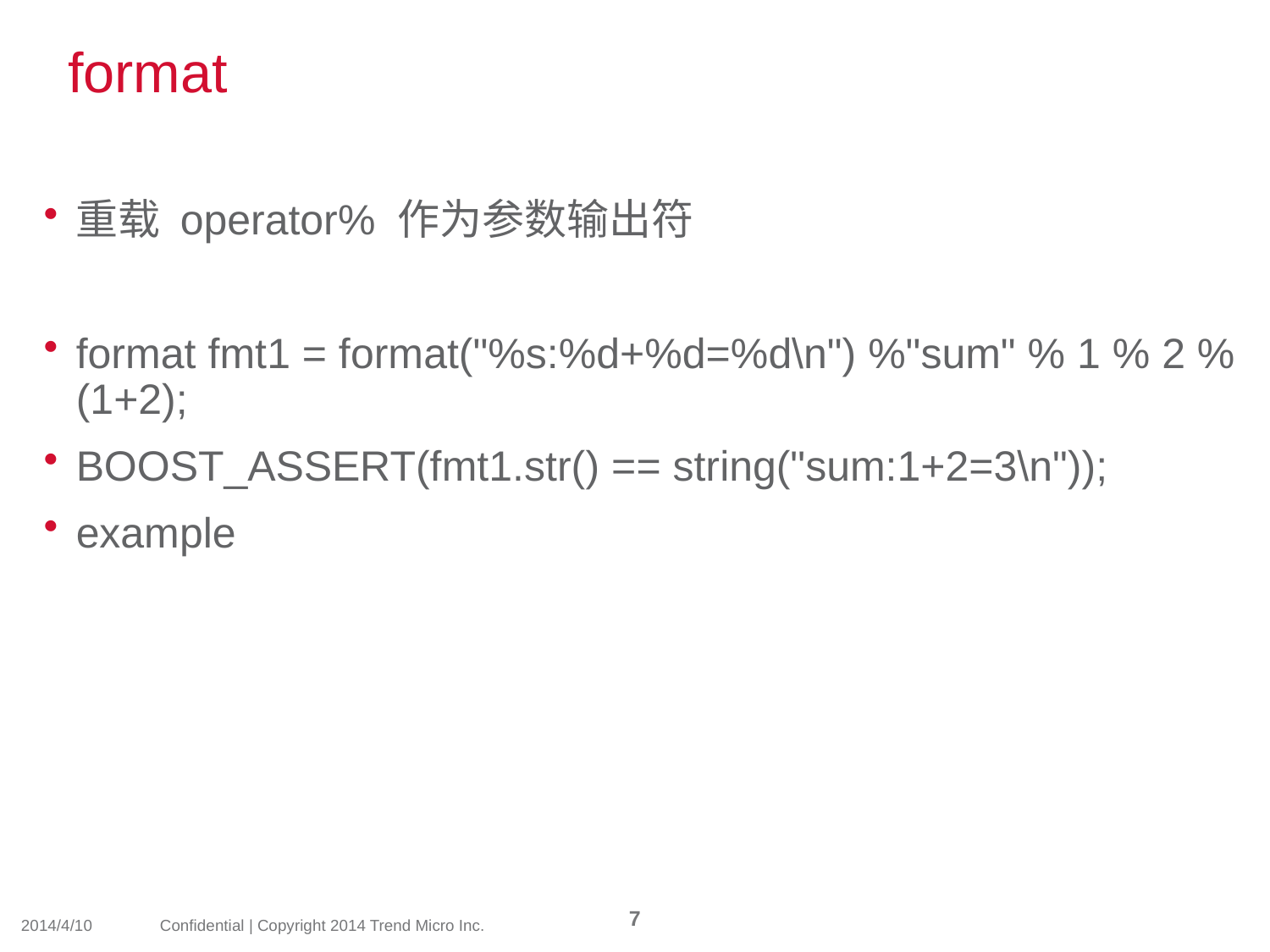

# format
重载 operator% 作为参数输出符

format fmt1 = format("%s:%d+%d=%d\n") %"sum" % 1 % 2 % (1+2);
BOOST_ASSERT(fmt1.str() == string("sum:1+2=3\n"));
example
7
2014/4/10
Confidential | Copyright 2014 Trend Micro Inc.